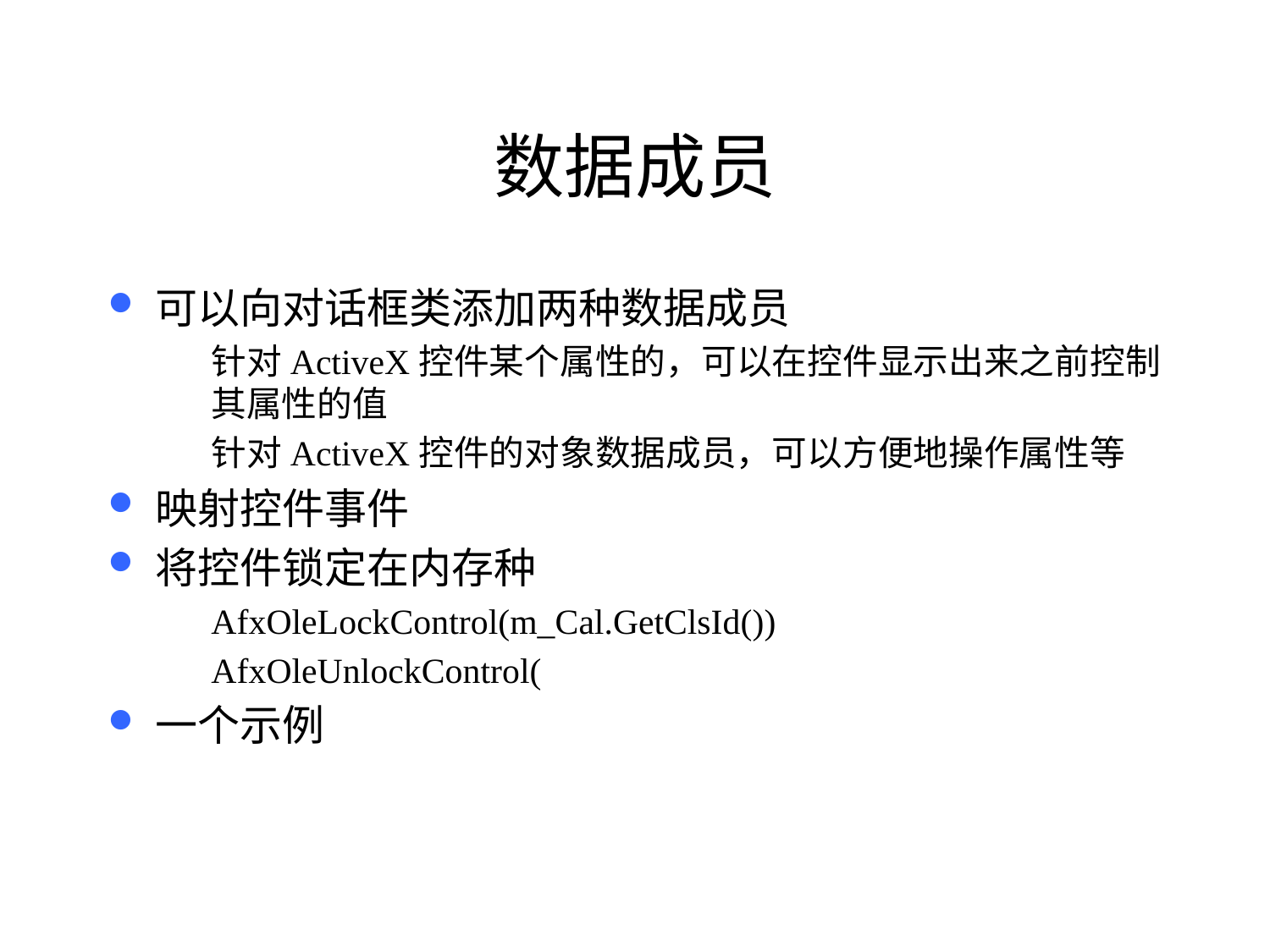

# 数据成员
可以向对话框类添加两种数据成员
针对ActiveX控件某个属性的，可以在控件显示出来之前控制其属性的值
针对ActiveX控件的对象数据成员，可以方便地操作属性等
映射控件事件
将控件锁定在内存种
AfxOleLockControl(m_Cal.GetClsId())
AfxOleUnlockControl(
一个示例
78